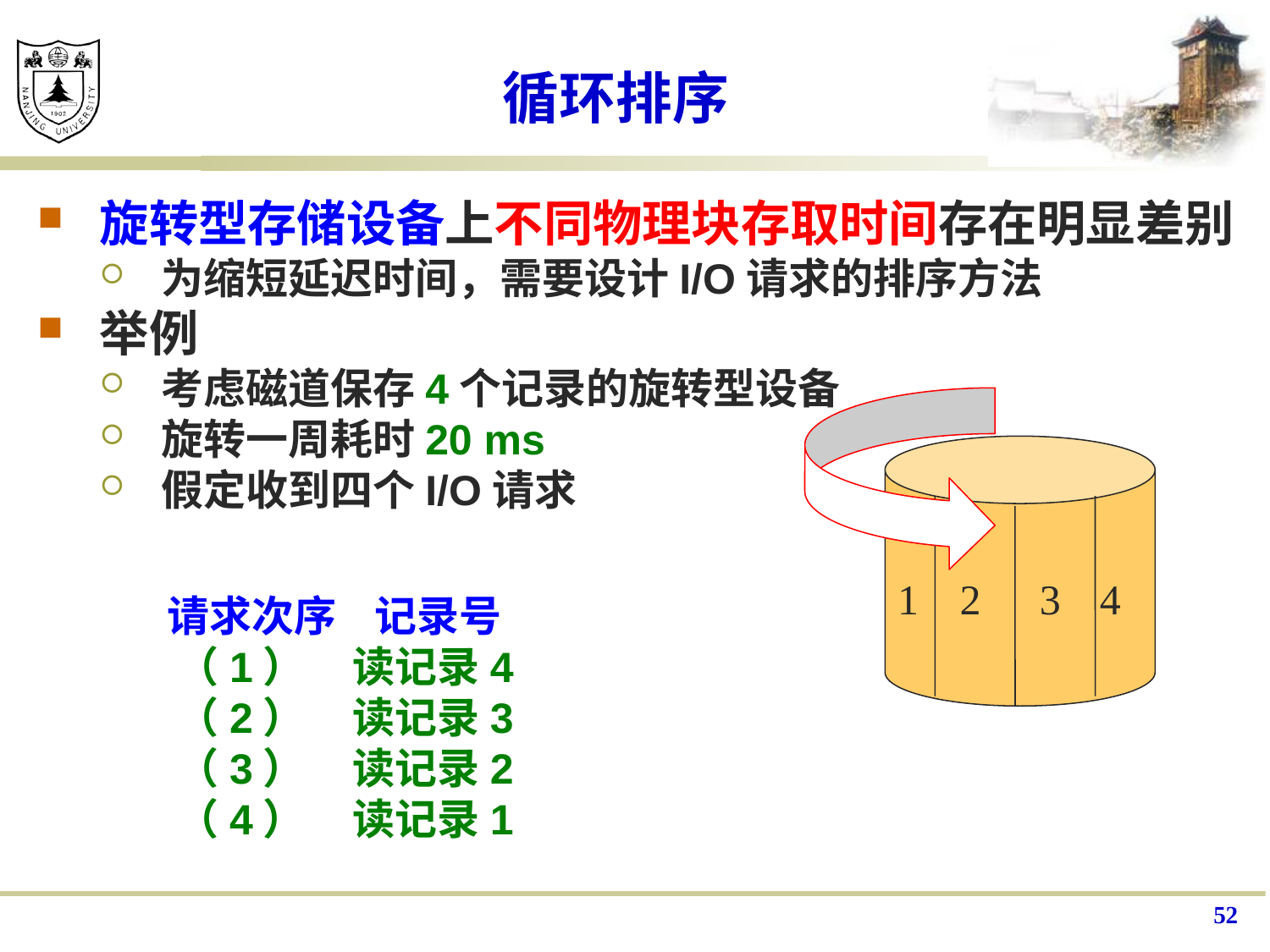

# 循环排序
旋转型存储设备上不同物理块存取时间存在明显差别
为缩短延迟时间，需要设计I/O请求的排序方法
举例
考虑磁道保存4个记录的旋转型设备
旋转一周耗时20 ms
假定收到四个I/O请求

      请求次序    记录号
       （1）     读记录4
       （2）     读记录3
       （3）     读记录2
       （4）     读记录1

1
2
3
4
52